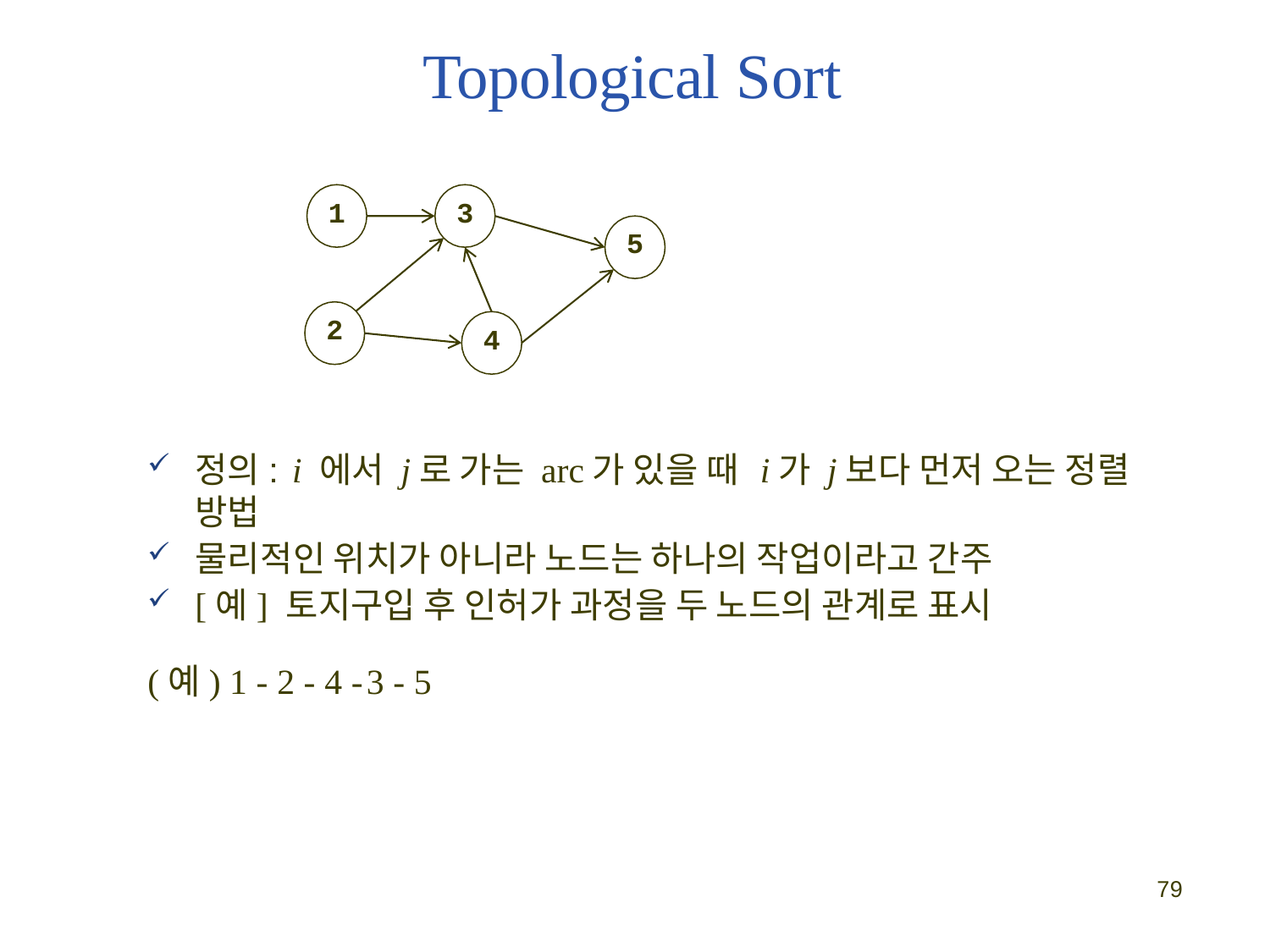

# Topological Sort

1
3

5

2

4
정의: i 에서 j로 가는 arc가 있을 때 i가 j보다 먼저 오는 정렬 방법
물리적인 위치가 아니라 노드는 하나의 작업이라고 간주
[예] 토지구입 후 인허가 과정을 두 노드의 관계로 표시

(예) 1 - 2 - 4 -	3 - 5
79